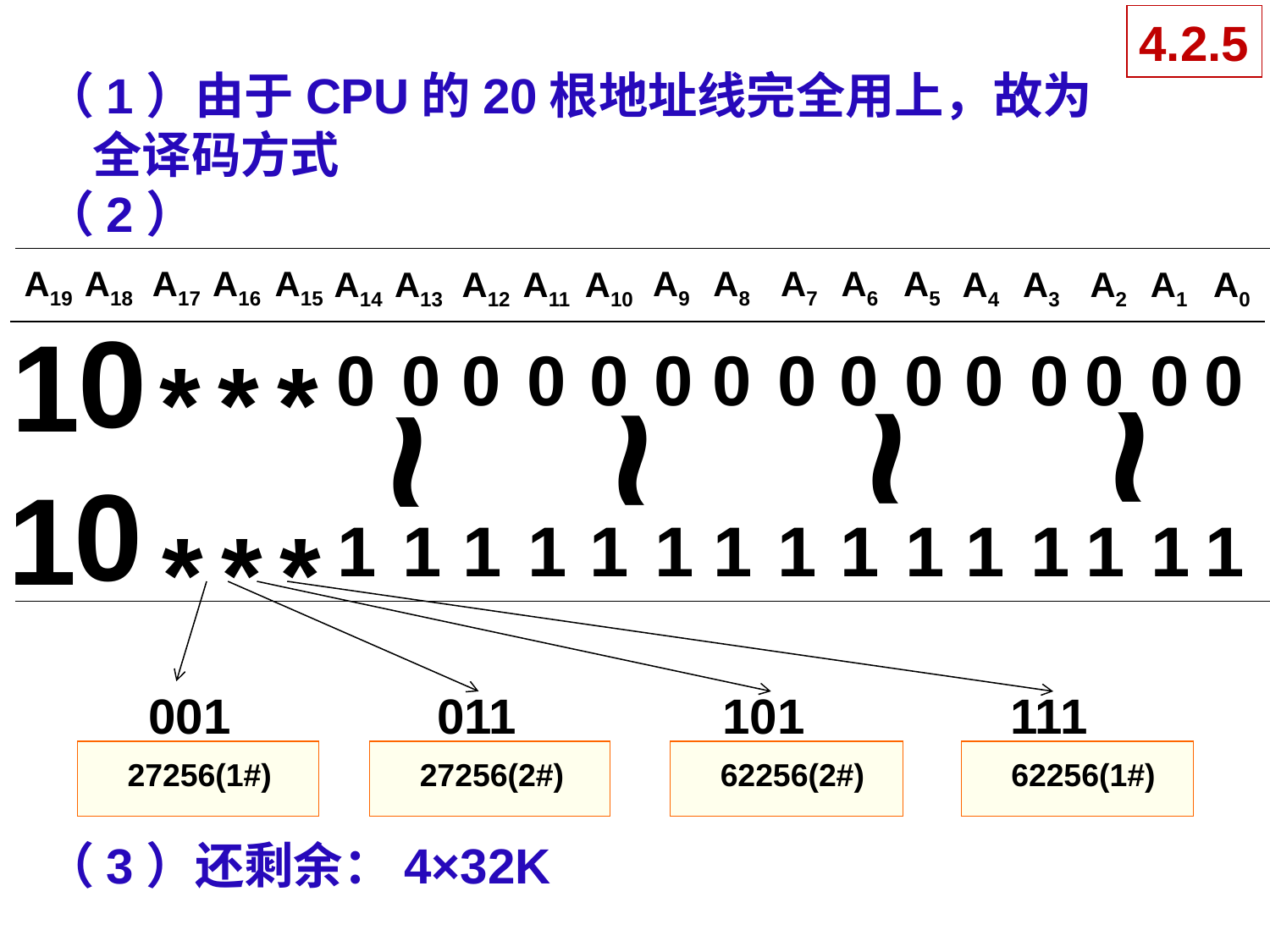

4.2.5
（1）由于CPU的20根地址线完全用上，故为全译码方式
（2）

（3）还剩余：4×32K
A19
A18
A17
A16
A15
A14
A13
A12
A11
A10
A9
A8
A7
A6
A5
A4
A3
A2
A1
A0
0
1
0
0
0
0
0
0
0
0
0
0
0
0
0
0
0
* * *
~
~
~
~
0
1
1
1
1
1
1
1
1
1
1
1
1
1
1
1
1
* * *
001               011               101               111

27256(1#)

27256(2#)

62256(2#)

62256(1#)